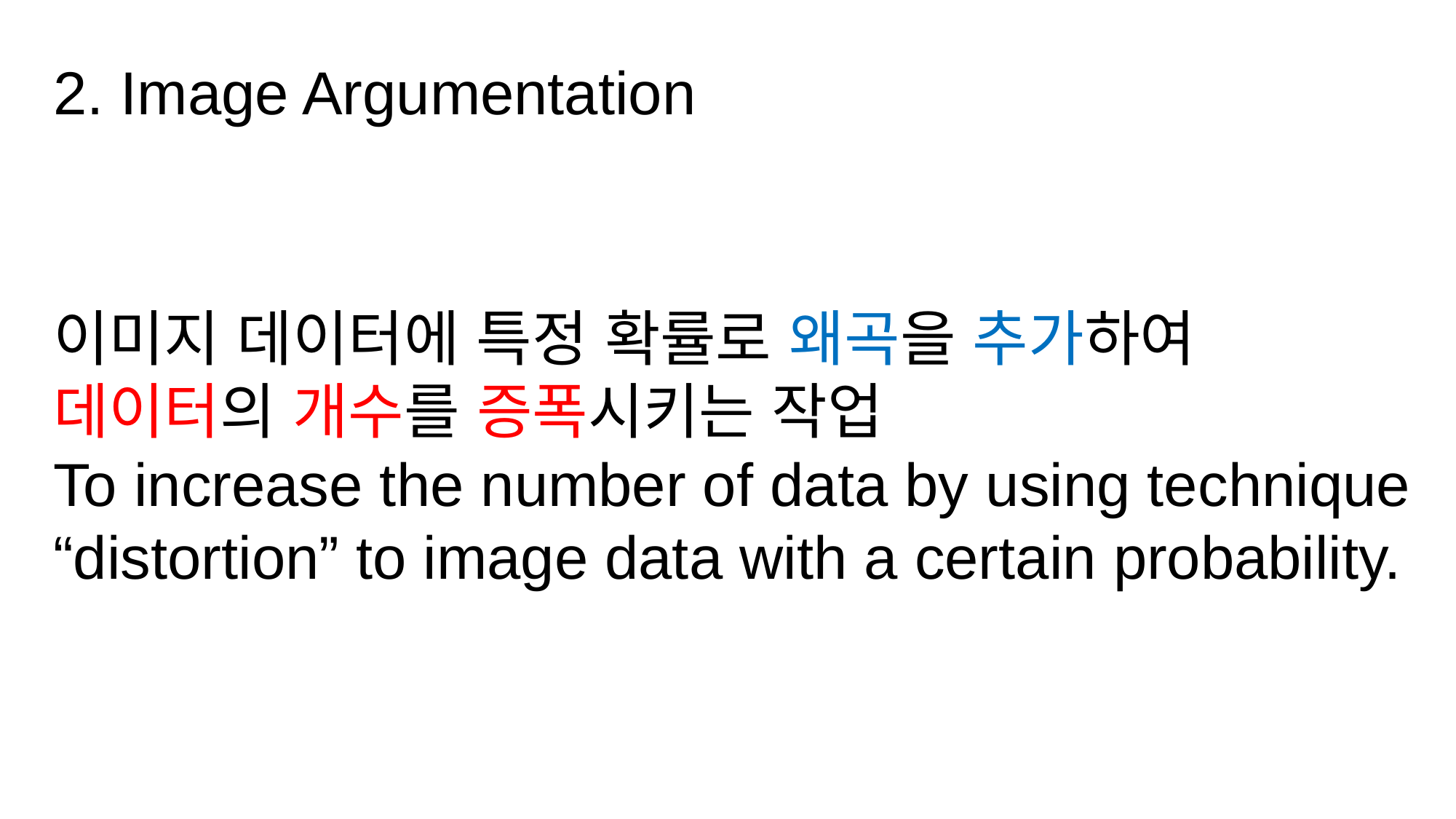

2. Image Argumentation

이미지 데이터에 특정 확률로 왜곡을 추가하여 데이터의 개수를 증폭시키는 작업
To increase the number of data by using technique “distortion” to image data with a certain probability.